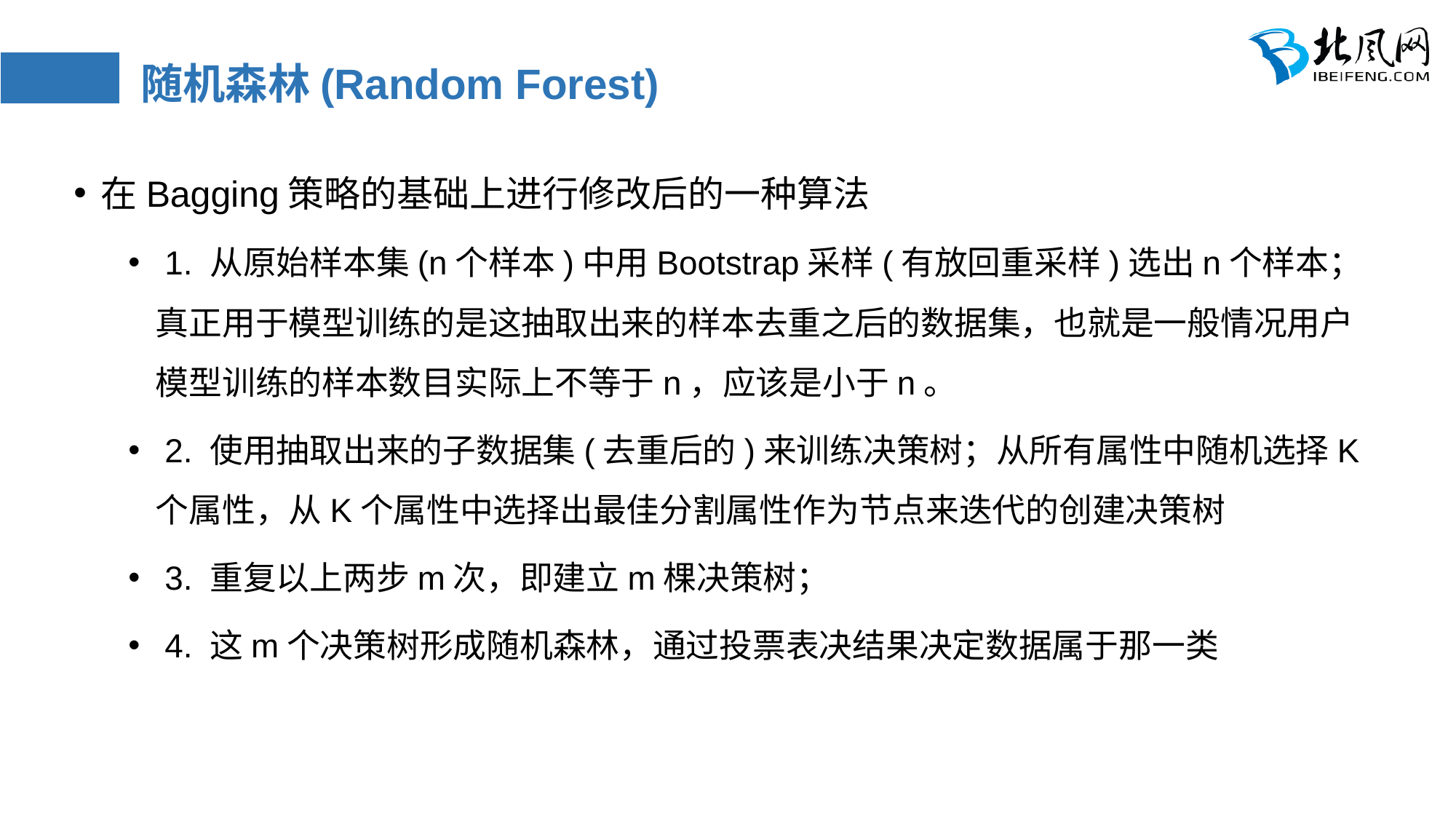

# 随机森林(Random Forest)
在Bagging策略的基础上进行修改后的一种算法
 1. 从原始样本集(n个样本)中用Bootstrap采样(有放回重采样)选出n个样本；真正用于模型训练的是这抽取出来的样本去重之后的数据集，也就是一般情况用户模型训练的样本数目实际上不等于n，应该是小于n。
 2. 使用抽取出来的子数据集(去重后的)来训练决策树；从所有属性中随机选择K个属性，从K个属性中选择出最佳分割属性作为节点来迭代的创建决策树
 3. 重复以上两步m次，即建立m棵决策树；
 4. 这m个决策树形成随机森林，通过投票表决结果决定数据属于那一类